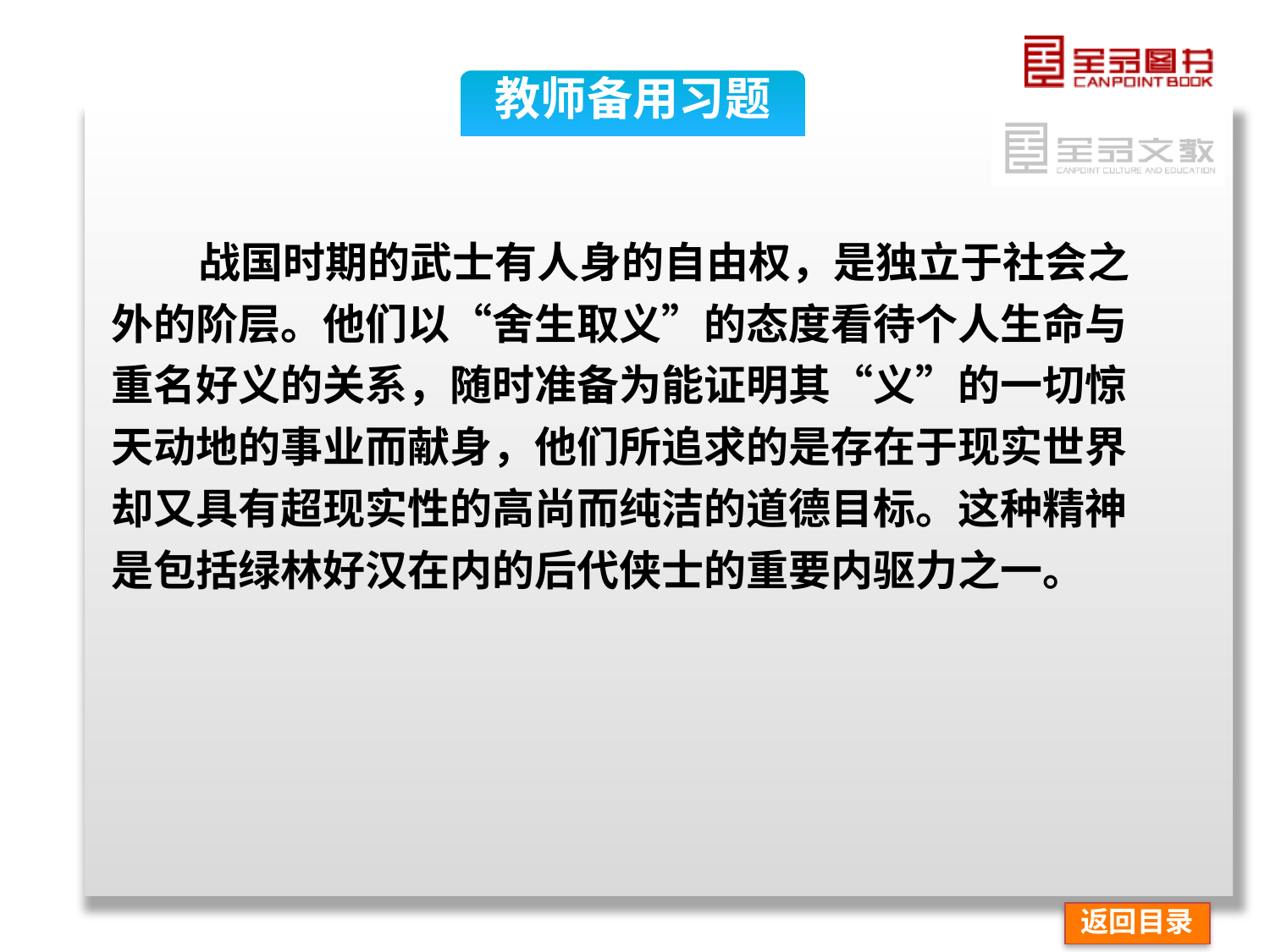

教师备用习题
战国时期的武士有人身的自由权，是独立于社会之外的阶层。他们以“舍生取义”的态度看待个人生命与重名好义的关系，随时准备为能证明其“义”的一切惊天动地的事业而献身，他们所追求的是存在于现实世界却又具有超现实性的高尚而纯洁的道德目标。这种精神是包括绿林好汉在内的后代侠士的重要内驱力之一。
返回目录